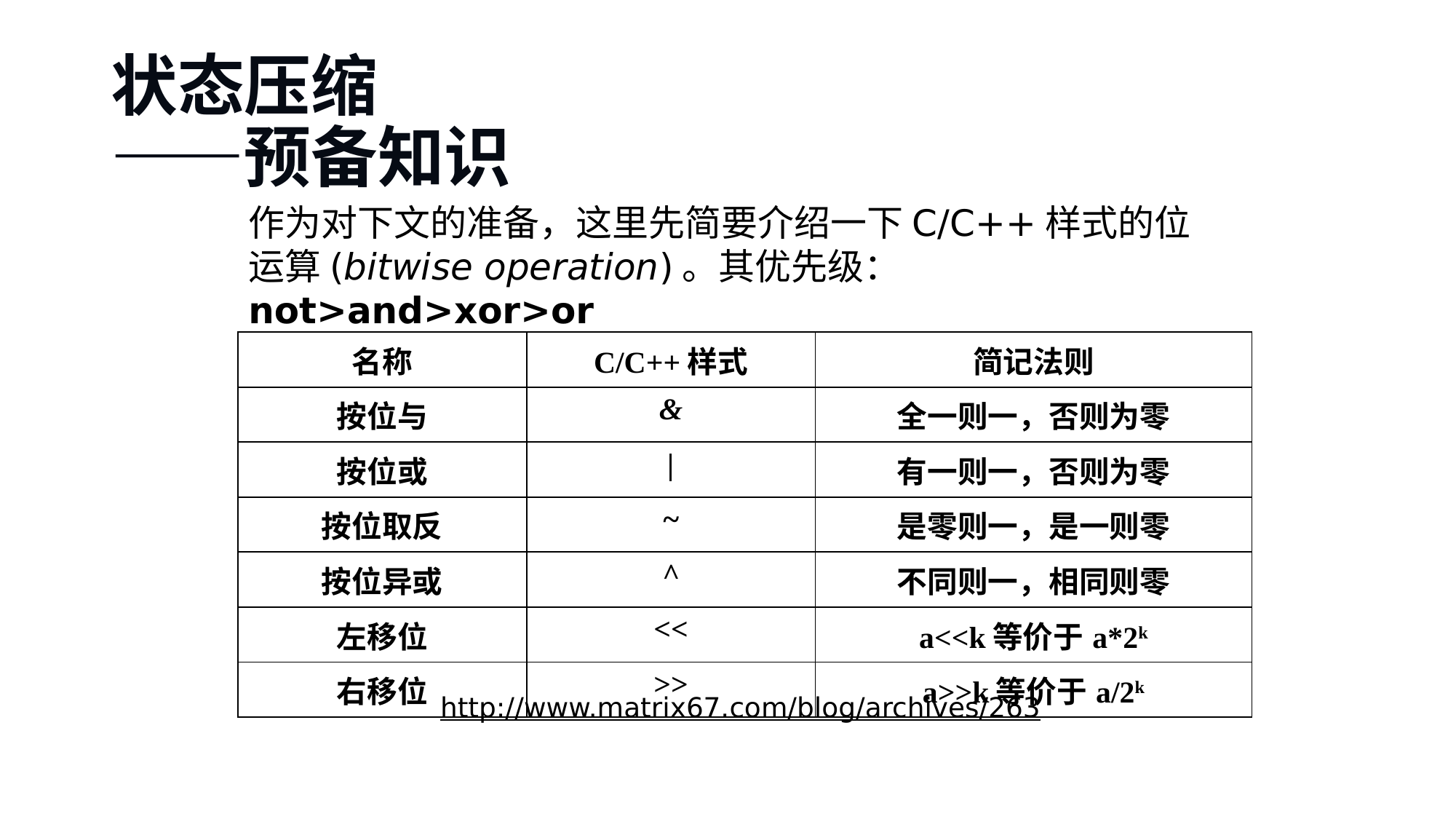

# 状态压缩 ——预备知识
作为对下文的准备，这里先简要介绍一下C/C++样式的位运算(bitwise operation)。其优先级：not>and>xor>or
| 名称 | C/C++样式 | 简记法则 |
| --- | --- | --- |
| 按位与 | & | 全一则一，否则为零 |
| 按位或 | | | 有一则一，否则为零 |
| 按位取反 | ~ | 是零则一，是一则零 |
| 按位异或 | ^ | 不同则一，相同则零 |
| 左移位 | << | a<<k等价于a\*2k |
| 右移位 | >> | a>>k等价于a/2k |
http://www.matrix67.com/blog/archives/263